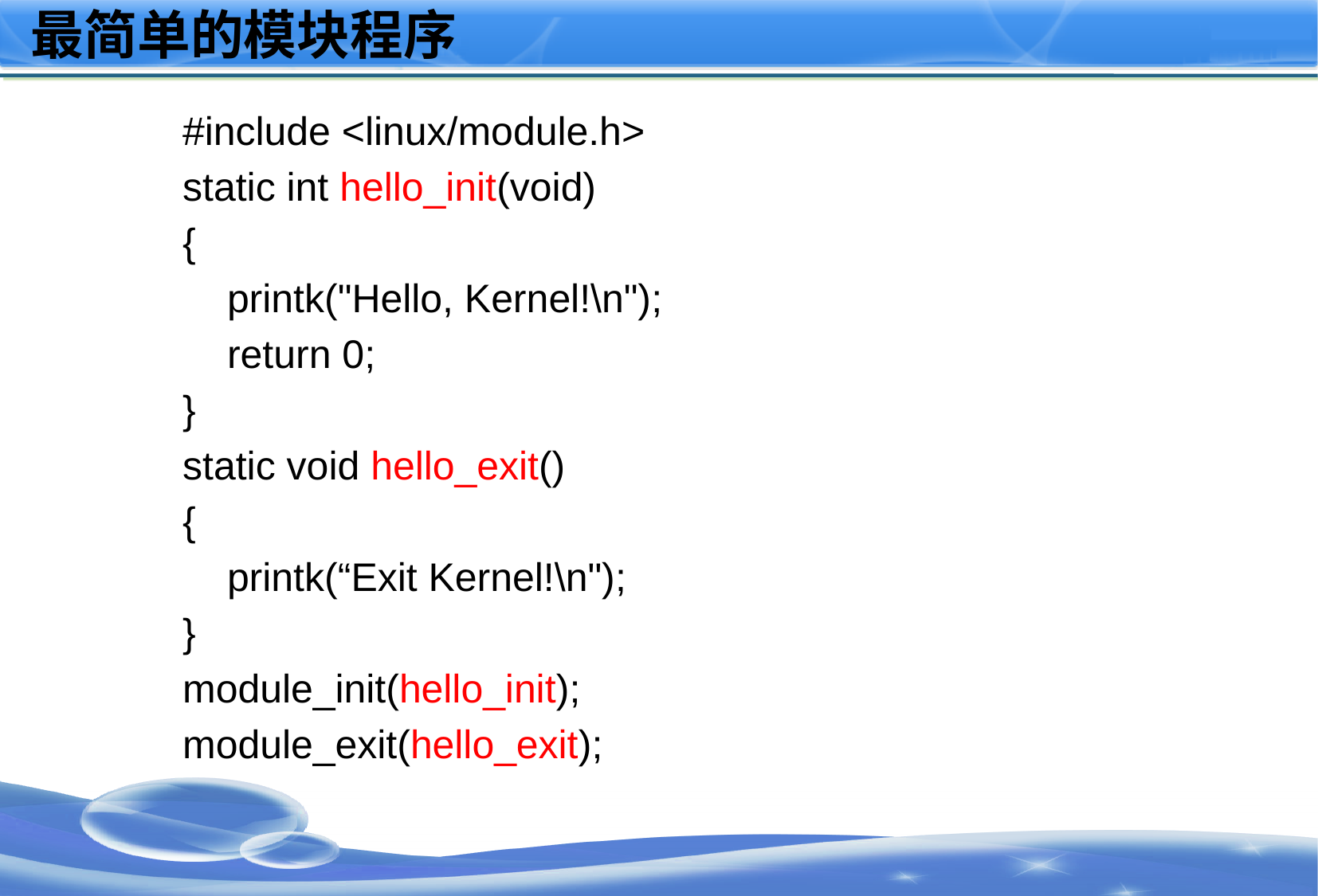

# 最简单的模块程序
#include <linux/module.h>
static int hello_init(void)
{
    printk("Hello, Kernel!\n");
    return 0;
}
static void hello_exit()
{
    printk(“Exit Kernel!\n");
}
module_init(hello_init);
module_exit(hello_exit);